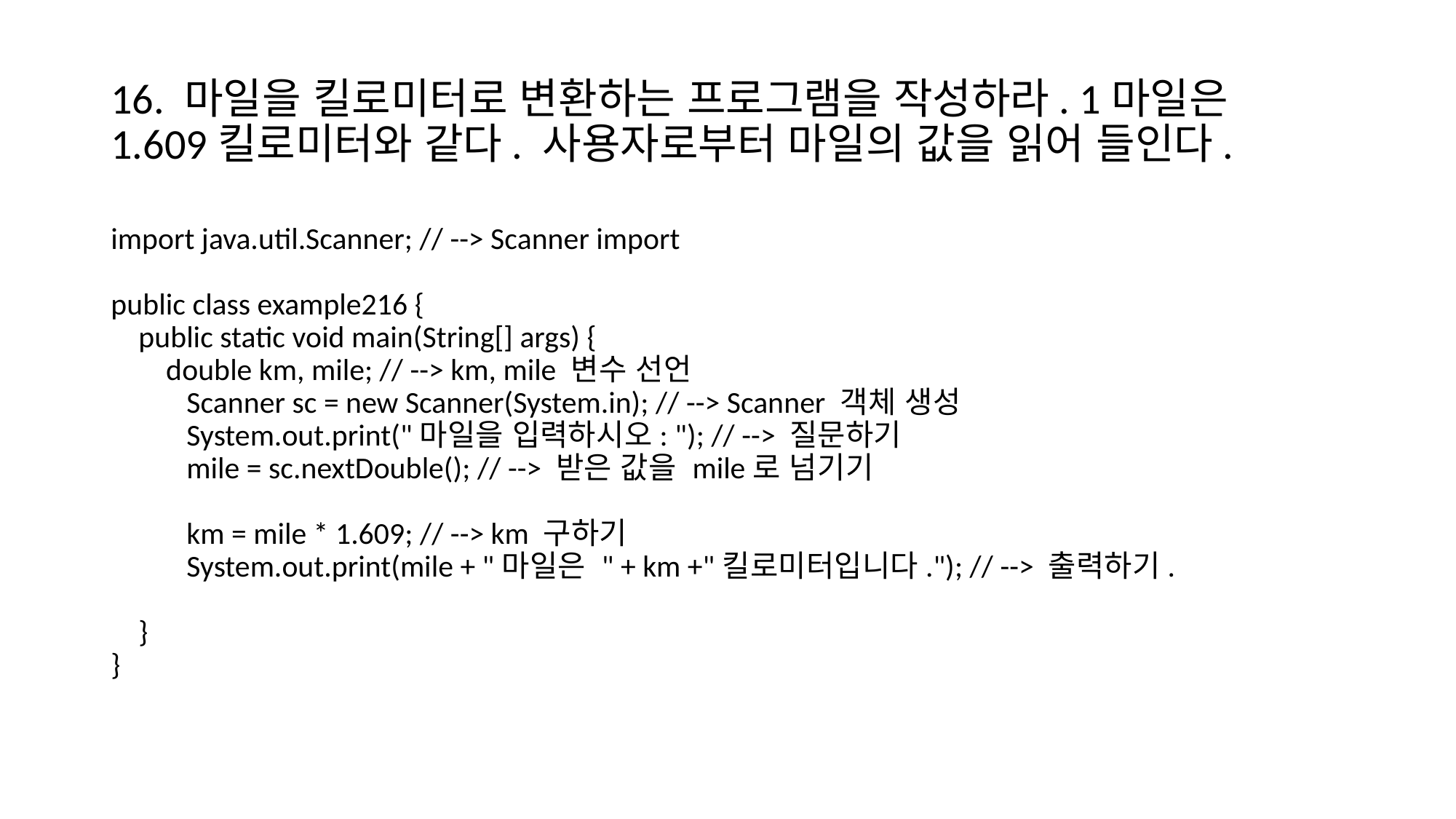

# 16. 마일을 킬로미터로 변환하는 프로그램을 작성하라. 1마일은 1.609킬로미터와 같다. 사용자로부터 마일의 값을 읽어 들인다.
import java.util.Scanner; // --> Scanner import
public class example216 {
    public static void main(String[] args) {
        double km, mile; // --> km, mile 변수 선언
        Scanner sc = new Scanner(System.in); // --> Scanner 객체 생성
        System.out.print("마일을 입력하시오: "); // --> 질문하기
        mile = sc.nextDouble(); // --> 받은 값을 mile로 넘기기
        km = mile * 1.609; // --> km 구하기
        System.out.print(mile + "마일은 " + km +"킬로미터입니다."); // --> 출력하기.
    }
}